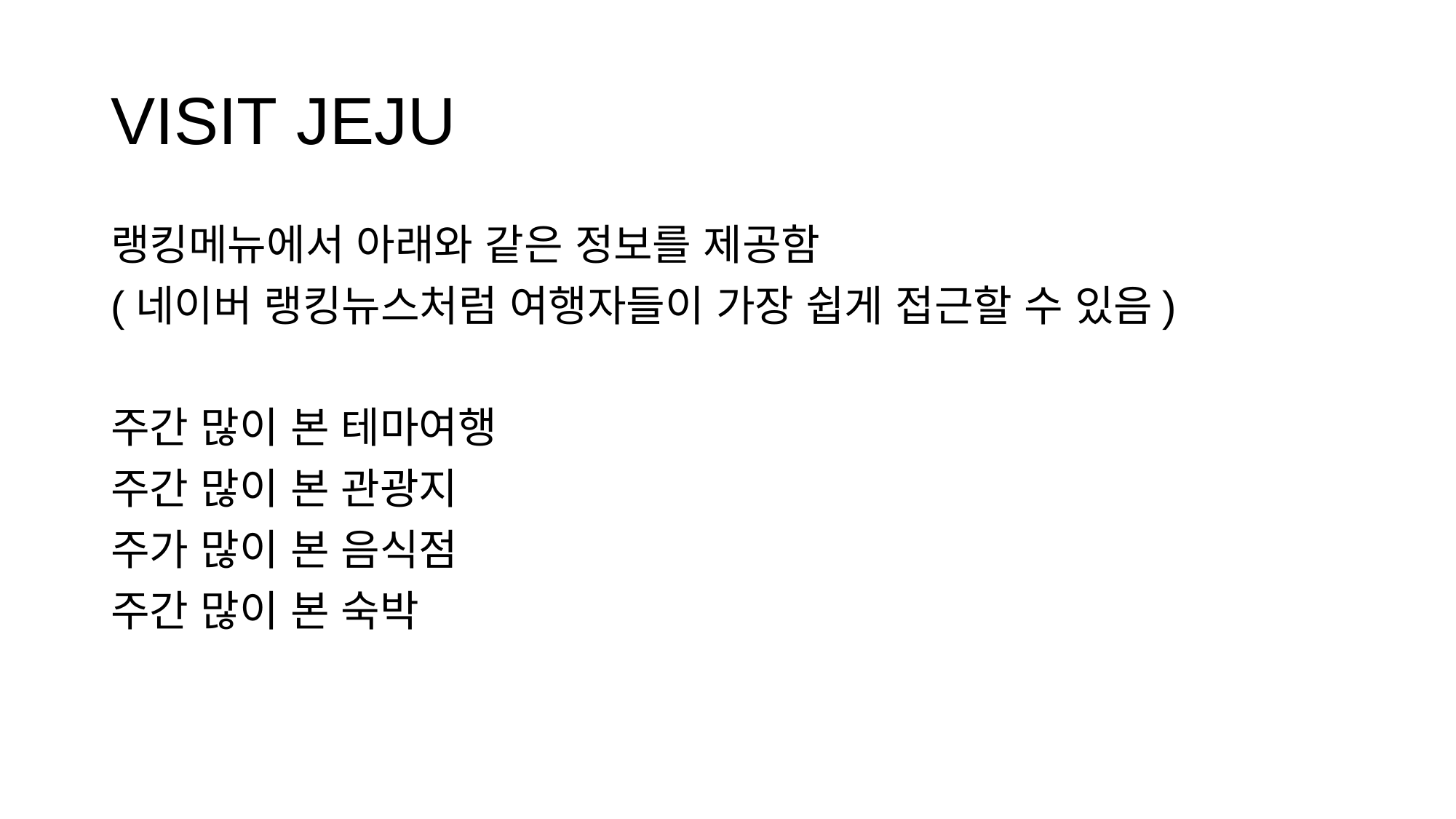

# VISIT JEJU
랭킹메뉴에서 아래와 같은 정보를 제공함
(네이버 랭킹뉴스처럼 여행자들이 가장 쉽게 접근할 수 있음)

주간 많이 본 테마여행
주간 많이 본 관광지
주가 많이 본 음식점
주간 많이 본 숙박